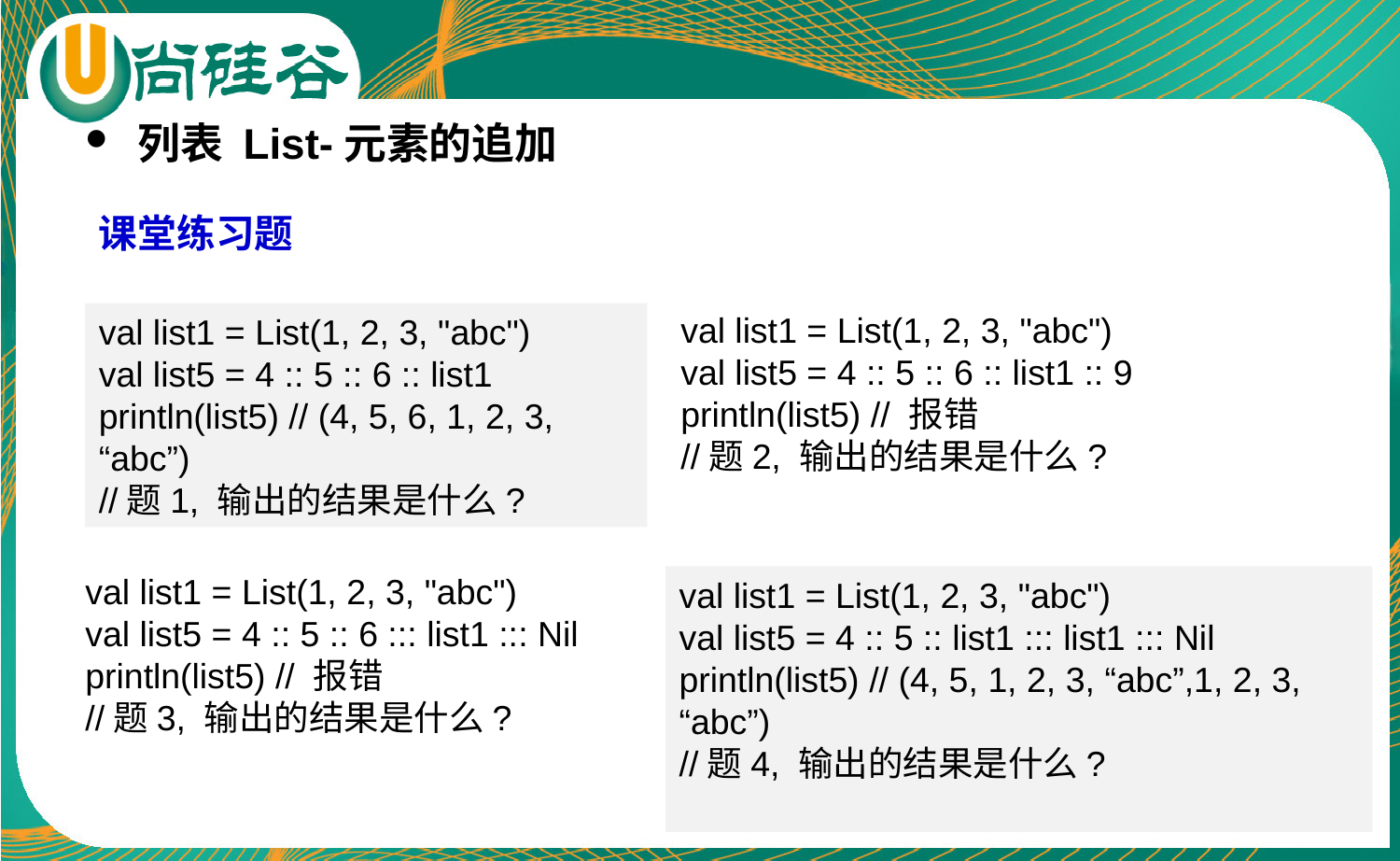

列表 List-元素的追加

课堂练习题
val list1 = List(1, 2, 3, "abc")
val list5 = 4 :: 5 :: 6 :: list1 :: 9
println(list5) // 报错
//题2, 输出的结果是什么?
val list1 = List(1, 2, 3, "abc")
val list5 = 4 :: 5 :: 6 :: list1
println(list5) // (4, 5, 6, 1, 2, 3, “abc”)
//题1, 输出的结果是什么?
val list1 = List(1, 2, 3, "abc")
val list5 = 4 :: 5 :: 6 ::: list1 ::: Nil
println(list5) // 报错
//题3, 输出的结果是什么?
val list1 = List(1, 2, 3, "abc")
val list5 = 4 :: 5 :: list1 ::: list1 ::: Nil
println(list5) // (4, 5, 1, 2, 3, “abc”,1, 2, 3, “abc”)
//题4, 输出的结果是什么?